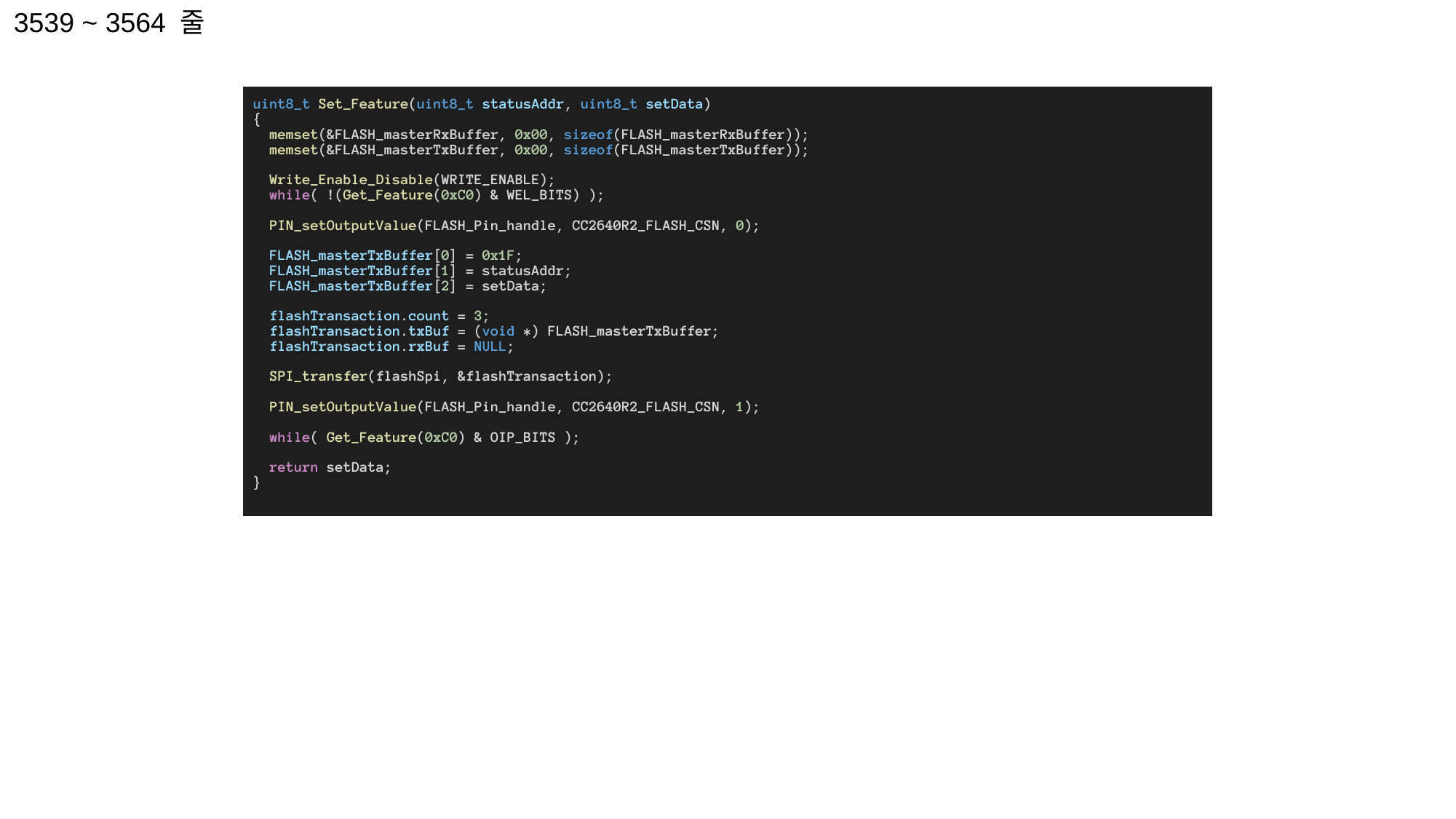

3539 ~ 3564 줄
| uint8\_t Set\_Feature(uint8\_t statusAddr, uint8\_t setData) {   memset(&FLASH\_masterRxBuffer, 0x00, sizeof(FLASH\_masterRxBuffer));   memset(&FLASH\_masterTxBuffer, 0x00, sizeof(FLASH\_masterTxBuffer));      Write\_Enable\_Disable(WRITE\_ENABLE);   while( !(Get\_Feature(0xC0) & WEL\_BITS) );      PIN\_setOutputValue(FLASH\_Pin\_handle, CC2640R2\_FLASH\_CSN, 0);   FLASH\_masterTxBuffer[0] = 0x1F;   FLASH\_masterTxBuffer[1] = statusAddr;   FLASH\_masterTxBuffer[2] = setData;     flashTransaction.count = 3;   flashTransaction.txBuf = (void \*) FLASH\_masterTxBuffer;   flashTransaction.rxBuf = NULL;      SPI\_transfer(flashSpi, &flashTransaction);      PIN\_setOutputValue(FLASH\_Pin\_handle, CC2640R2\_FLASH\_CSN, 1);      while( Get\_Feature(0xC0) & OIP\_BITS );      return setData; } |
| --- |